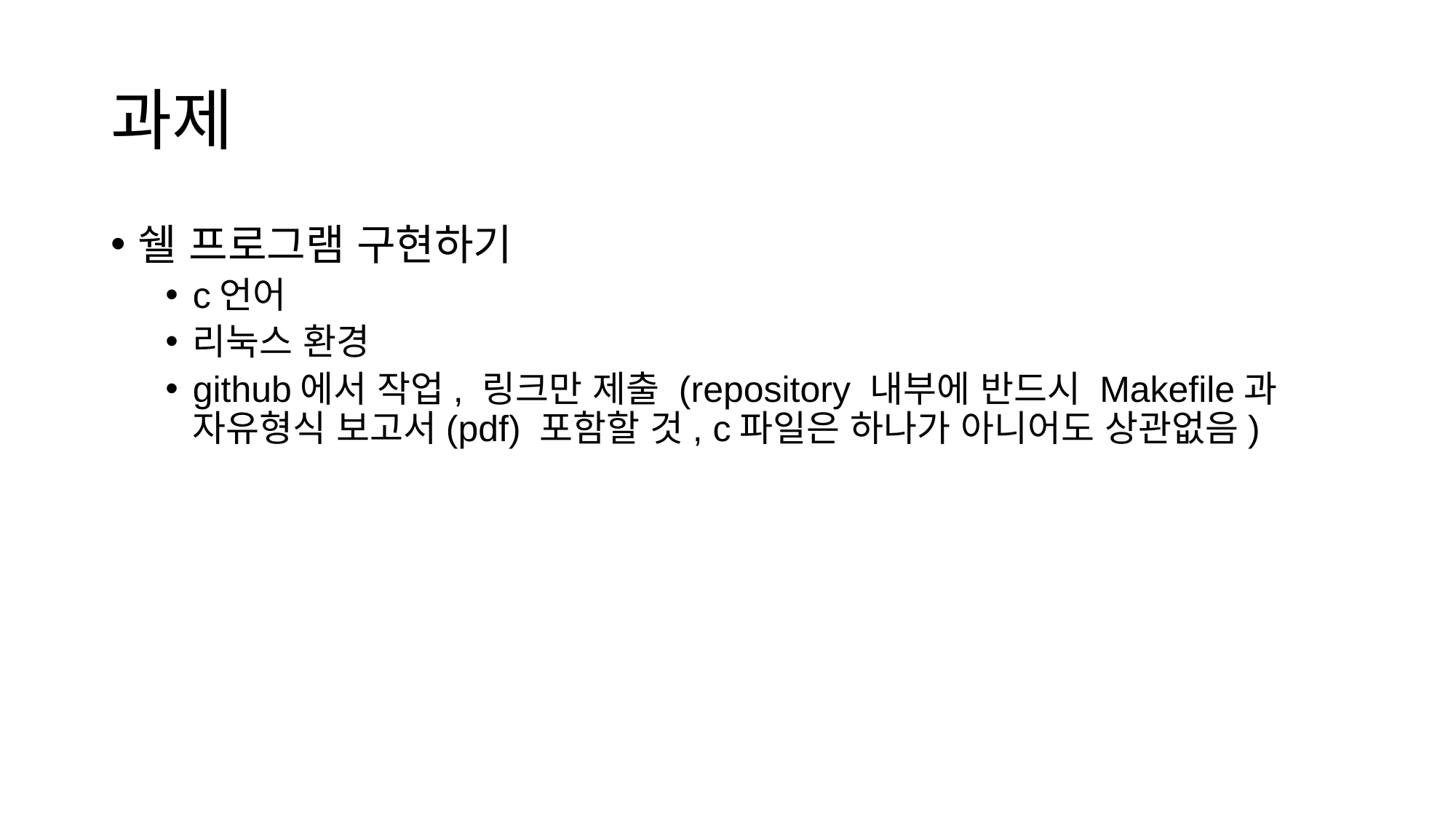

# 과제
쉘 프로그램 구현하기
c언어
리눅스 환경
github에서 작업, 링크만 제출 (repository 내부에 반드시 Makefile과 자유형식 보고서(pdf) 포함할 것, c파일은 하나가 아니어도 상관없음)